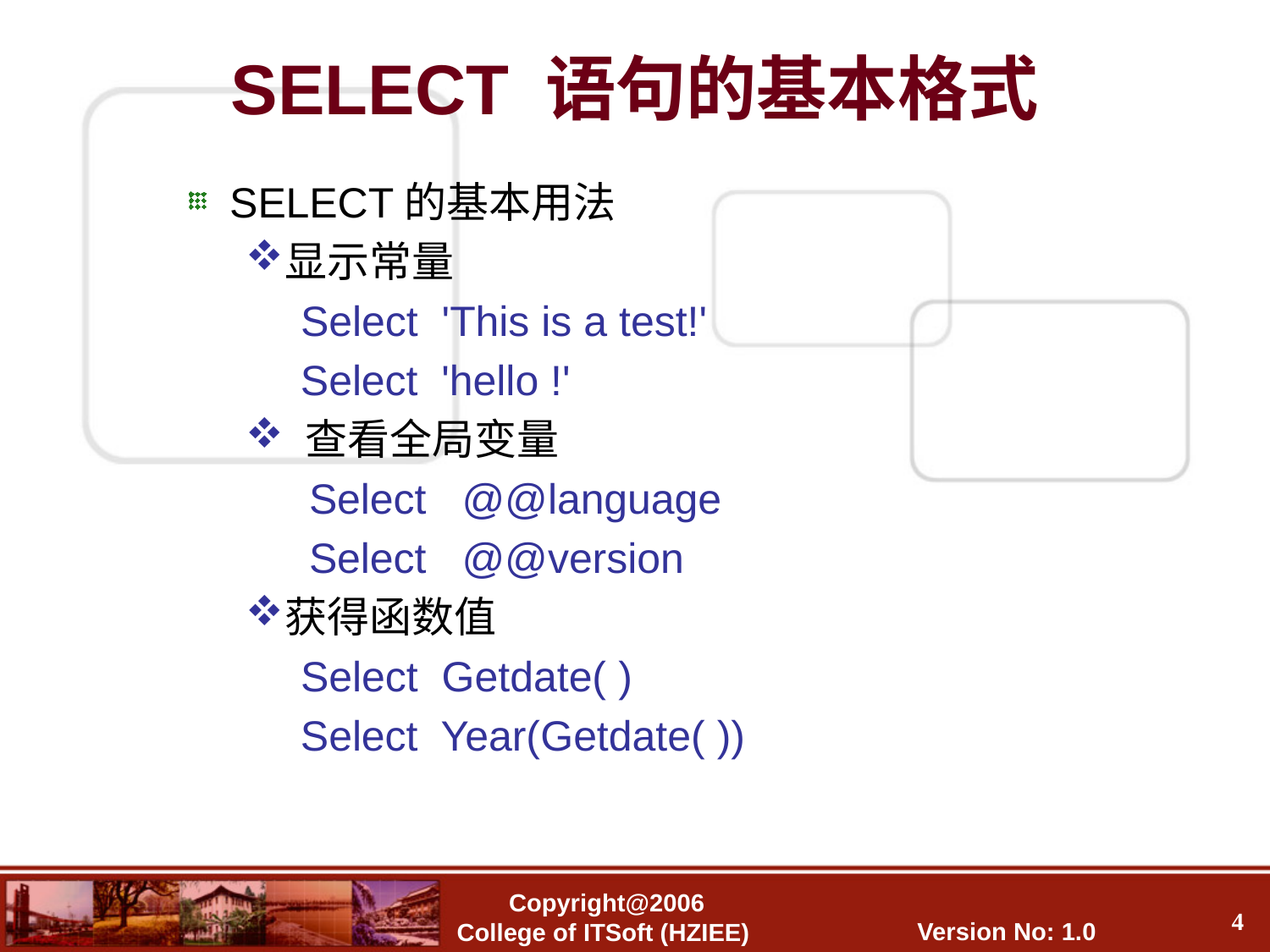

SELECT 语句的基本格式
SELECT的基本用法
显示常量
	      Select  'This is a test!'
          Select  'hello !'
 查看全局变量
Select   @@language
Select   @@version
获得函数值
	      Select  Getdate( )
          Select  Year(Getdate( ))